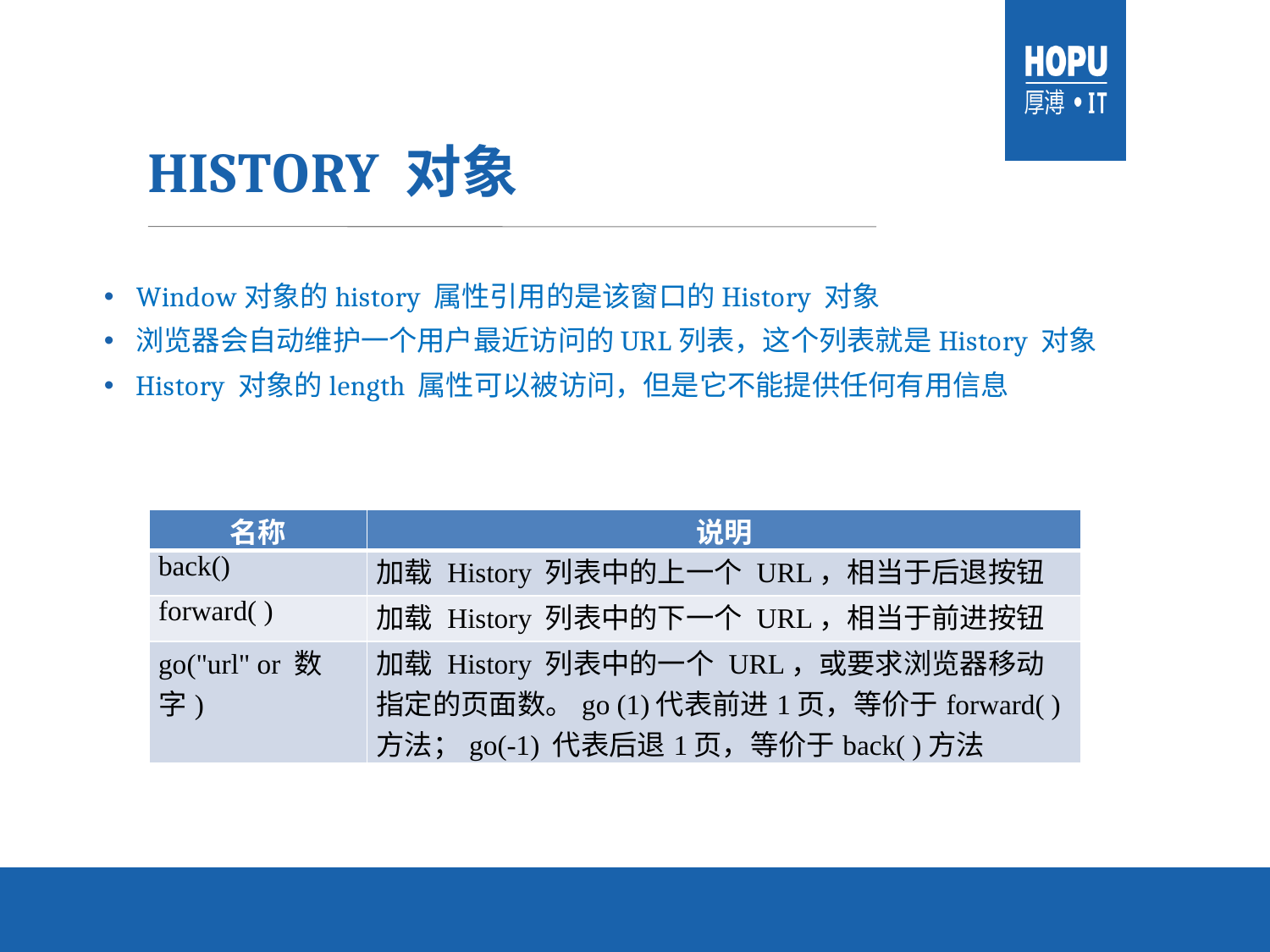

# History 对象
Window对象的history 属性引用的是该窗口的History 对象
浏览器会自动维护一个用户最近访问的URL列表，这个列表就是History 对象
History 对象的length 属性可以被访问，但是它不能提供任何有用信息
| 名称 | 说明 |
| --- | --- |
| back() | 加载 History 列表中的上一个 URL，相当于后退按钮 |
| forward( ) | 加载 History 列表中的下一个 URL，相当于前进按钮 |
| go("url" or 数字) | 加载 History 列表中的一个 URL，或要求浏览器移动指定的页面数。go (1)代表前进1页，等价于forward( )方法；go(-1) 代表后退1页，等价于back( )方法 |